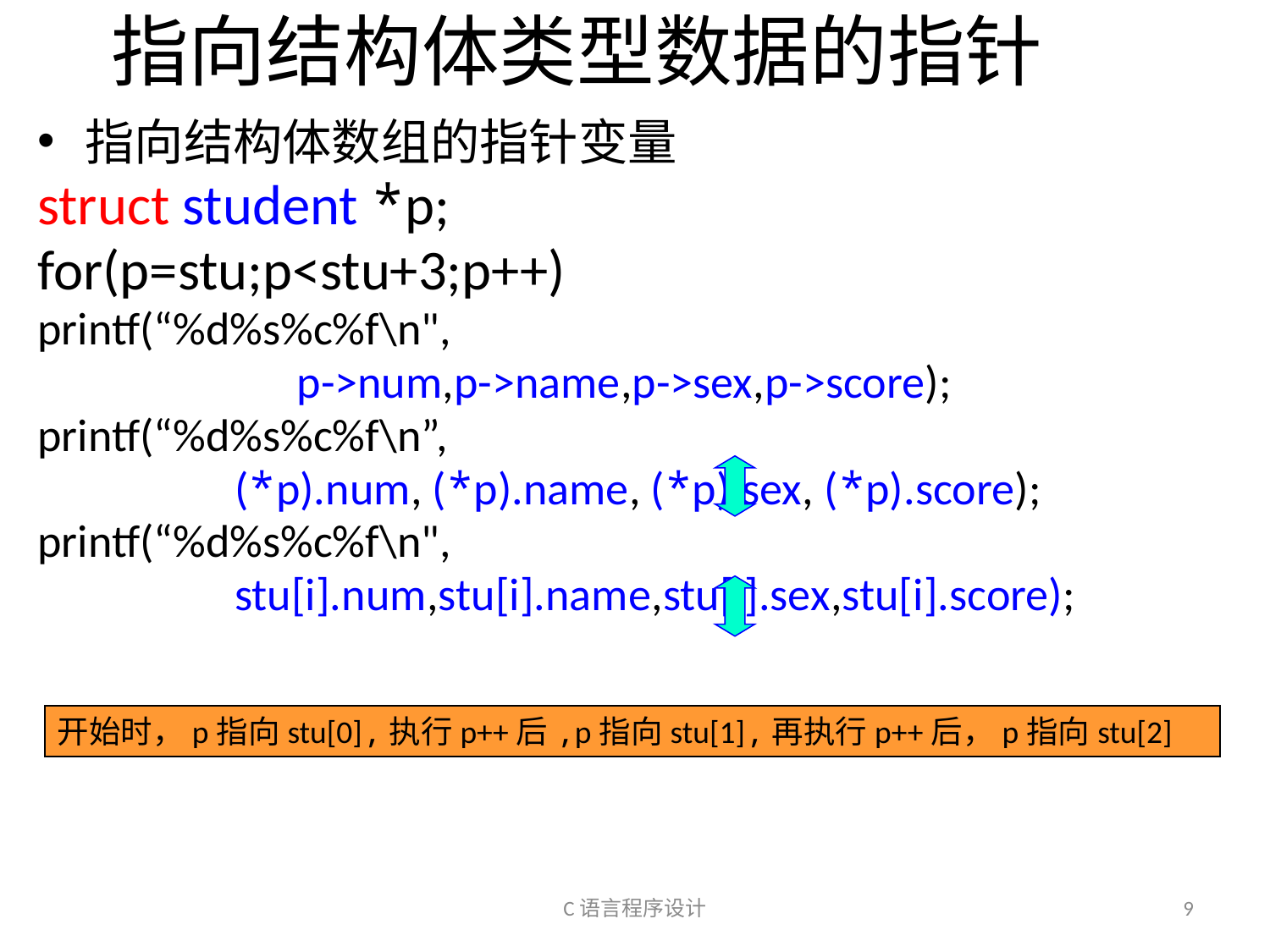

# 指向结构体类型数据的指针
指向结构体数组的指针变量
struct student *p;
for(p=stu;p<stu+3;p++)
printf(“%d%s%c%f\n",
                         p->num,p->name,p->sex,p->score);
printf(“%d%s%c%f\n”,
                   (*p).num, (*p).name, (*p).sex, (*p).score);
printf(“%d%s%c%f\n",
                   stu[i].num,stu[i].name,stu[i].sex,stu[i].score);

开始时，p指向stu[0],执行p++后,p指向stu[1],再执行p++后，p指向stu[2]
C语言程序设计
9